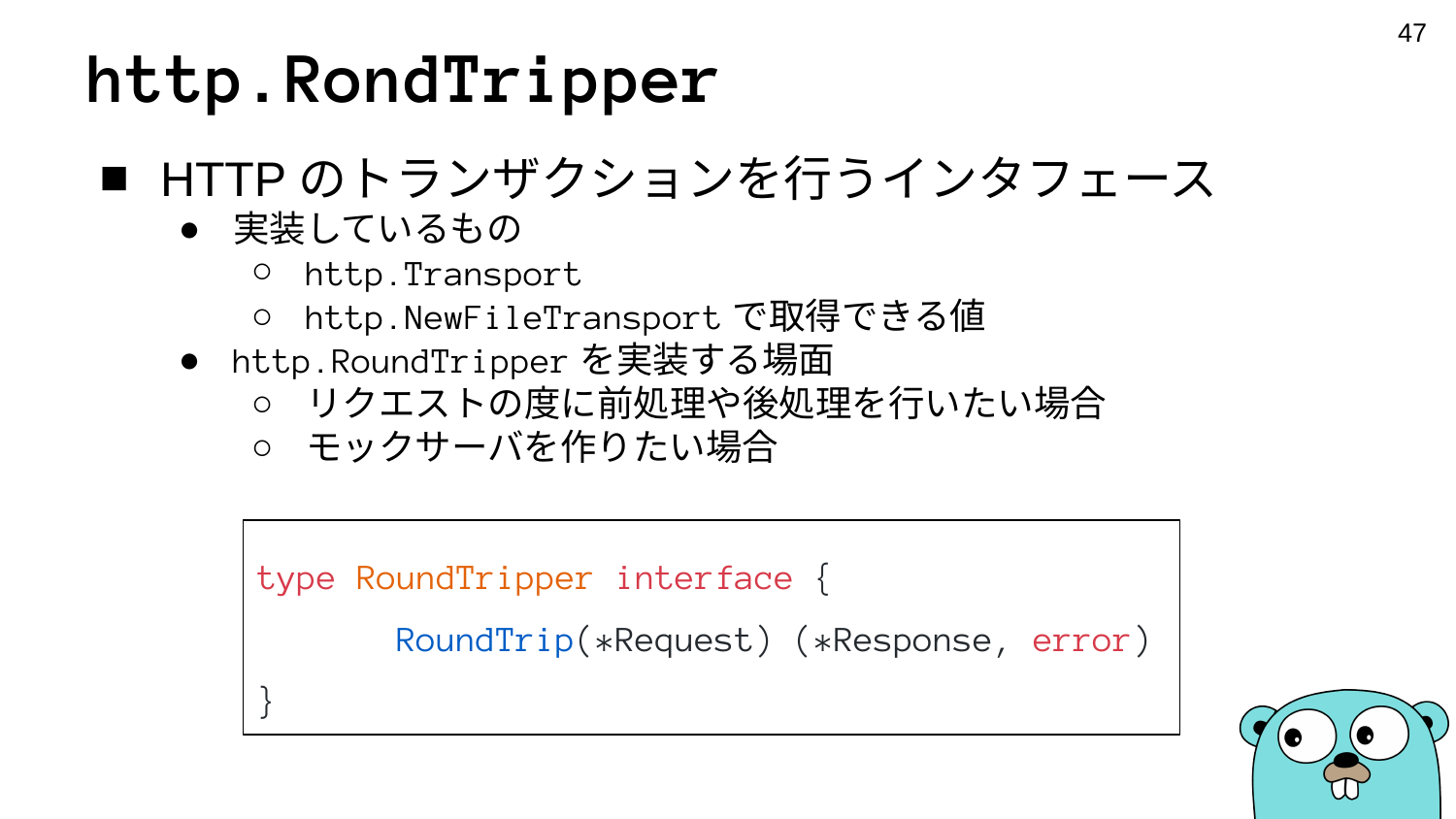

47
# http.RondTripper
HTTPのトランザクションを行うインタフェース
実装しているもの
http.Transport
http.NewFileTransportで取得できる値
http.RoundTripperを実装する場面
リクエストの度に前処理や後処理を行いたい場合
モックサーバを作りたい場合
type RoundTripper interface {
       RoundTrip(*Request) (*Response, error)
}